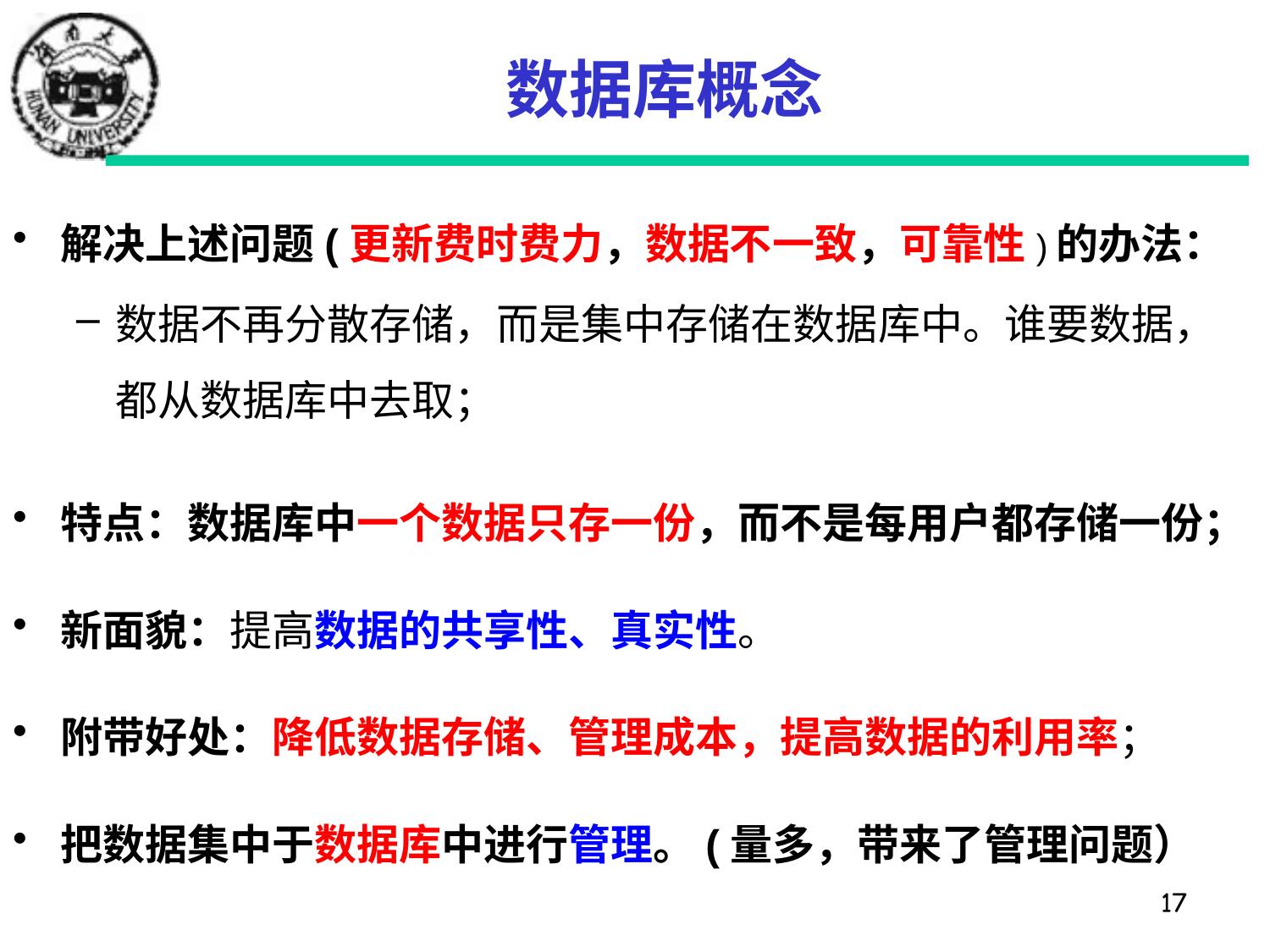

# 数据库概念
解决上述问题(更新费时费力，数据不一致，可靠性)的办法：
数据不再分散存储，而是集中存储在数据库中。谁要数据，都从数据库中去取；

特点：数据库中一个数据只存一份，而不是每用户都存储一份；

新面貌：提高数据的共享性、真实性。

附带好处：降低数据存储、管理成本，提高数据的利用率；

把数据集中于数据库中进行管理。(量多，带来了管理问题）
17